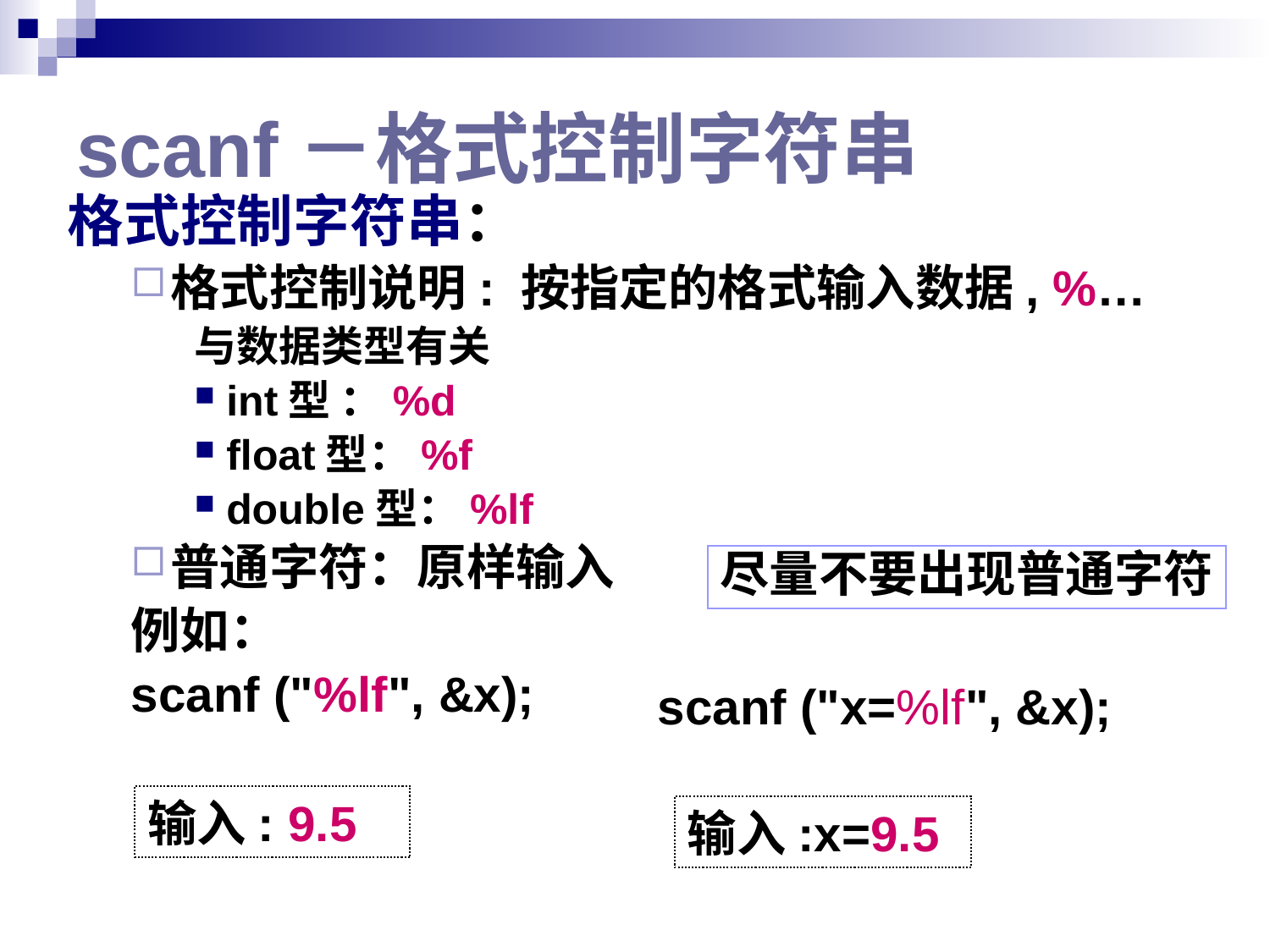

# scanf－格式控制字符串
格式控制字符串：
格式控制说明: 按指定的格式输入数据, %…
与数据类型有关
int型 ：%d
float型：%f
double型：%lf
普通字符：原样输入
例如：
scanf ("%lf", &x);
尽量不要出现普通字符
scanf ("x=%lf", &x);
输入: 9.5
输入:x=9.5